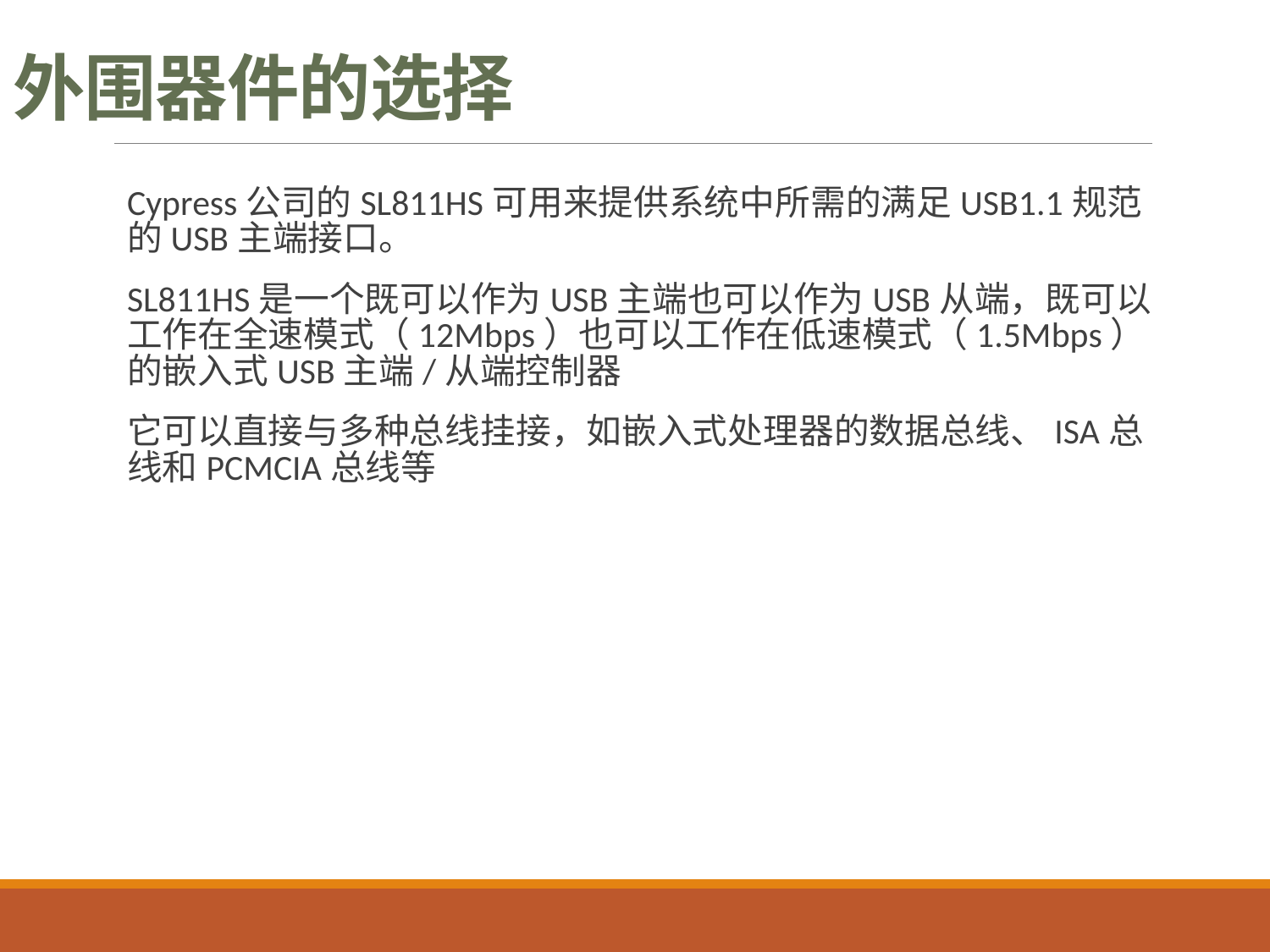

# 外围器件的选择
Cypress公司的SL811HS可用来提供系统中所需的满足USB1.1规范的USB主端接口。
SL811HS是一个既可以作为USB主端也可以作为USB从端，既可以工作在全速模式（12Mbps）也可以工作在低速模式（1.5Mbps）的嵌入式USB主端/从端控制器
它可以直接与多种总线挂接，如嵌入式处理器的数据总线、ISA总线和PCMCIA总线等